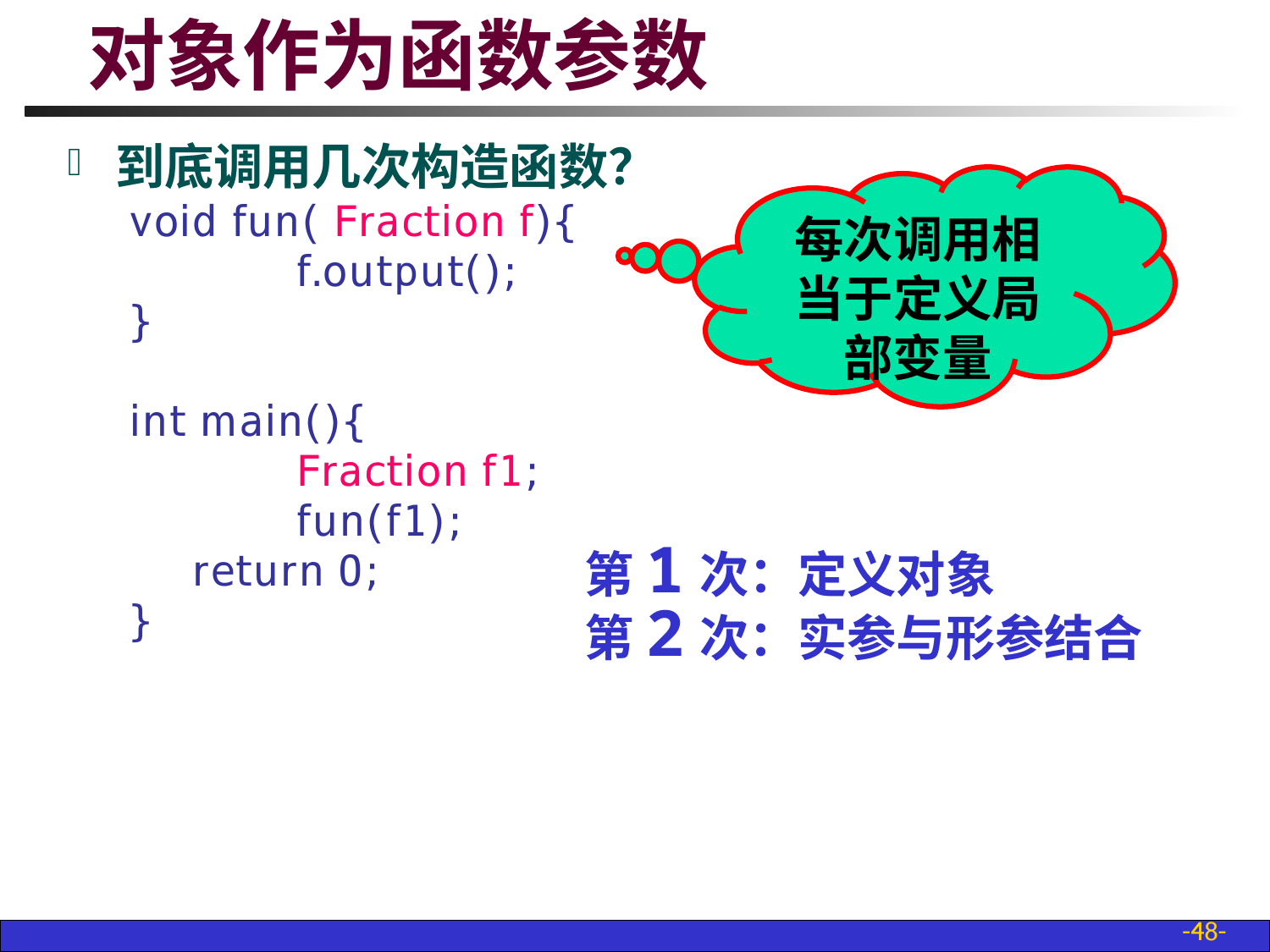

# 对象作为函数参数
到底调用几次构造函数？
void fun( Fraction f){
		f.output();
}

int main(){
		Fraction f1;
		fun(f1);
     return 0;
}
每次调用相当于定义局部变量
第1次：定义对象
第2次：实参与形参结合
-48-